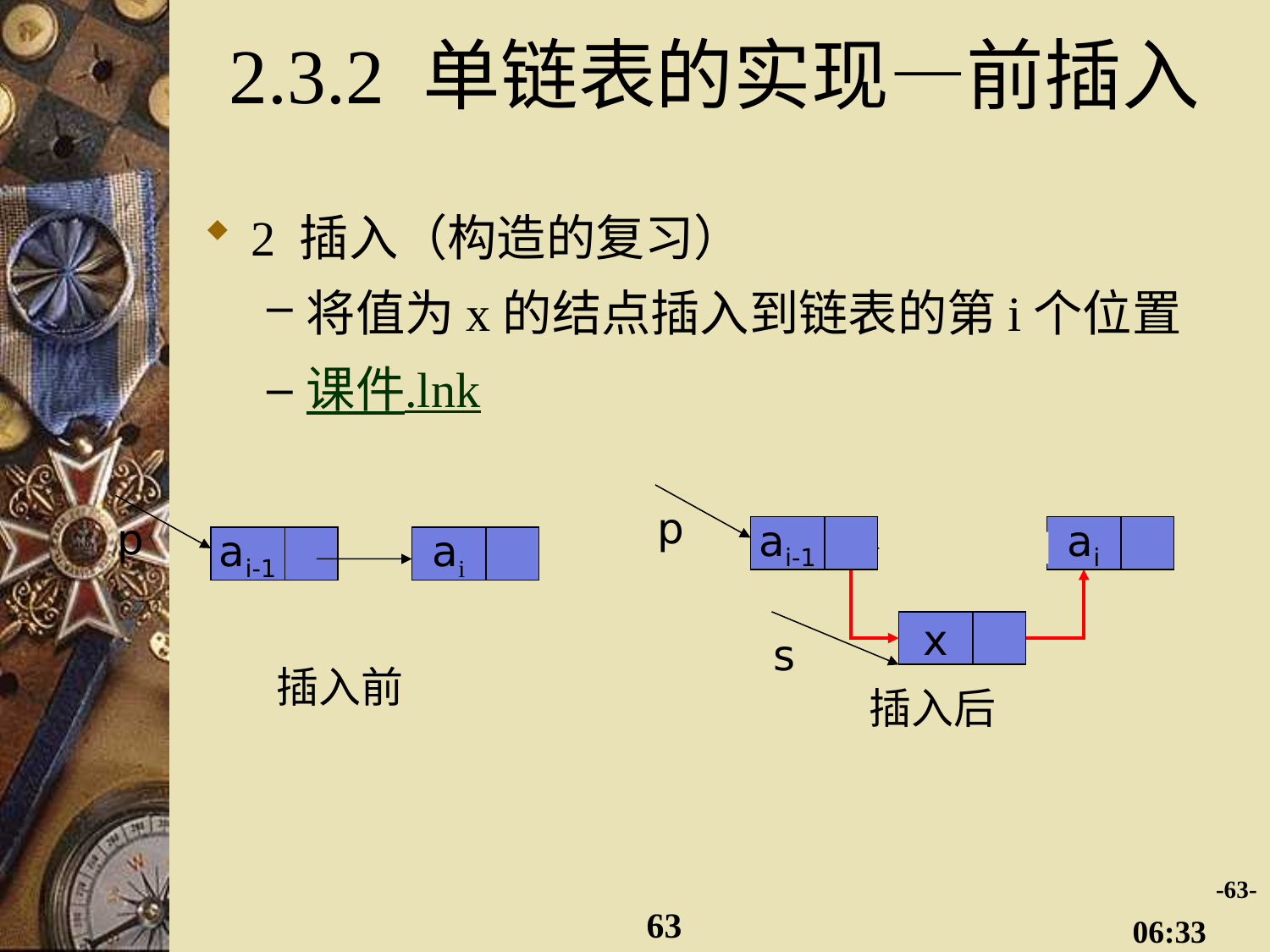

# 2.3.2 单链表的实现—前插入
2 插入（构造的复习）
将值为x的结点插入到链表的第i个位置
课件.lnk

p
ai-1

ai

x

s

p
ai-1

ai

插入前
插入后
-63-